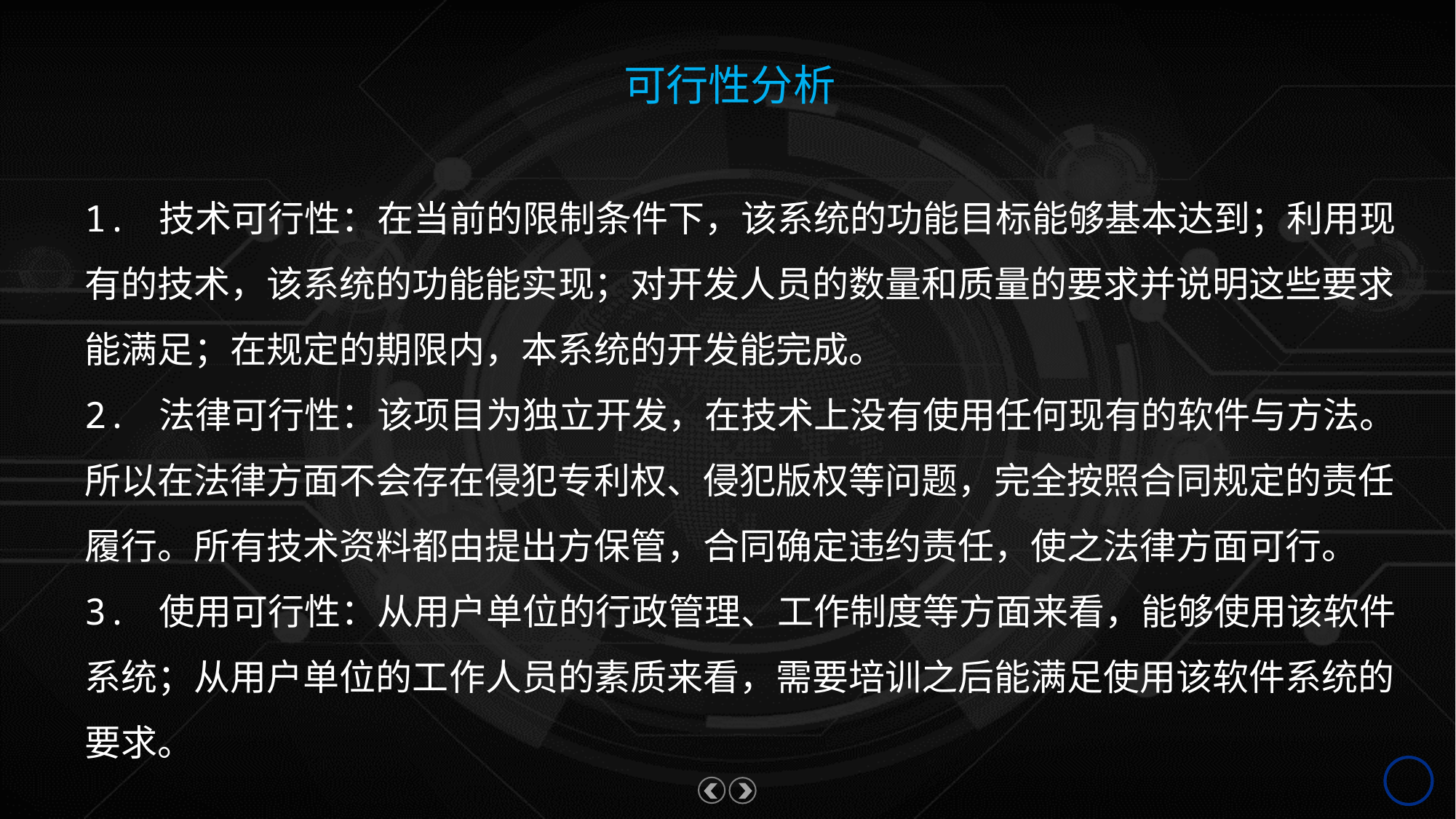

可行性分析

1. 技术可行性：在当前的限制条件下，该系统的功能目标能够基本达到；利用现有的技术，该系统的功能能实现；对开发人员的数量和质量的要求并说明这些要求能满足；在规定的期限内，本系统的开发能完成。
2. 法律可行性：该项目为独立开发，在技术上没有使用任何现有的软件与方法。所以在法律方面不会存在侵犯专利权、侵犯版权等问题，完全按照合同规定的责任履行。所有技术资料都由提出方保管，合同确定违约责任，使之法律方面可行。
3. 使用可行性：从用户单位的行政管理、工作制度等方面来看，能够使用该软件系统；从用户单位的工作人员的素质来看，需要培训之后能满足使用该软件系统的要求。